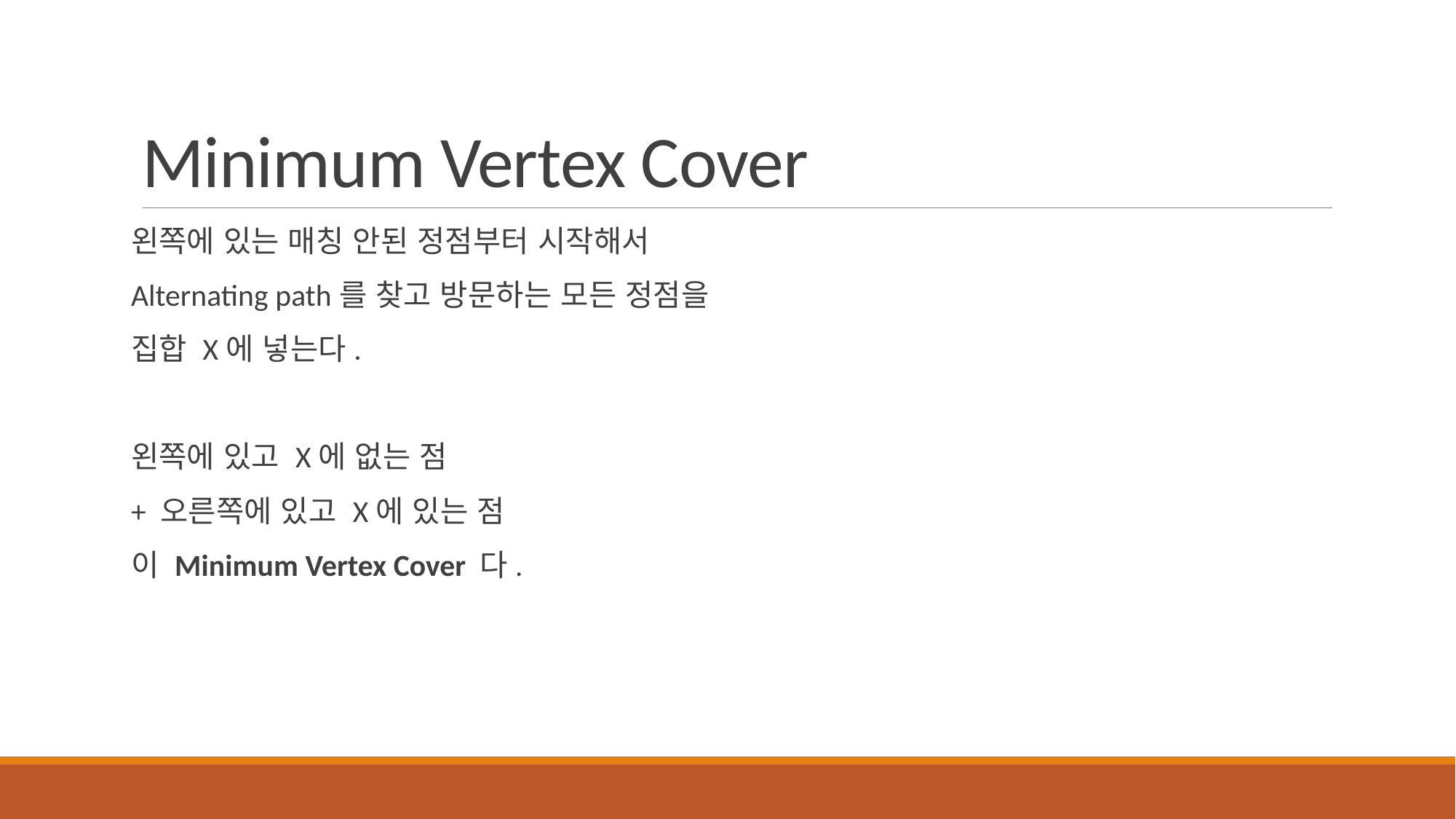

# Minimum Vertex Cover
왼쪽에 있는 매칭 안된 정점부터 시작해서
Alternating path를 찾고 방문하는 모든 정점을
집합 X에 넣는다.

왼쪽에 있고 X에 없는 점
+ 오른쪽에 있고 X에 있는 점
이 Minimum Vertex Cover 다.